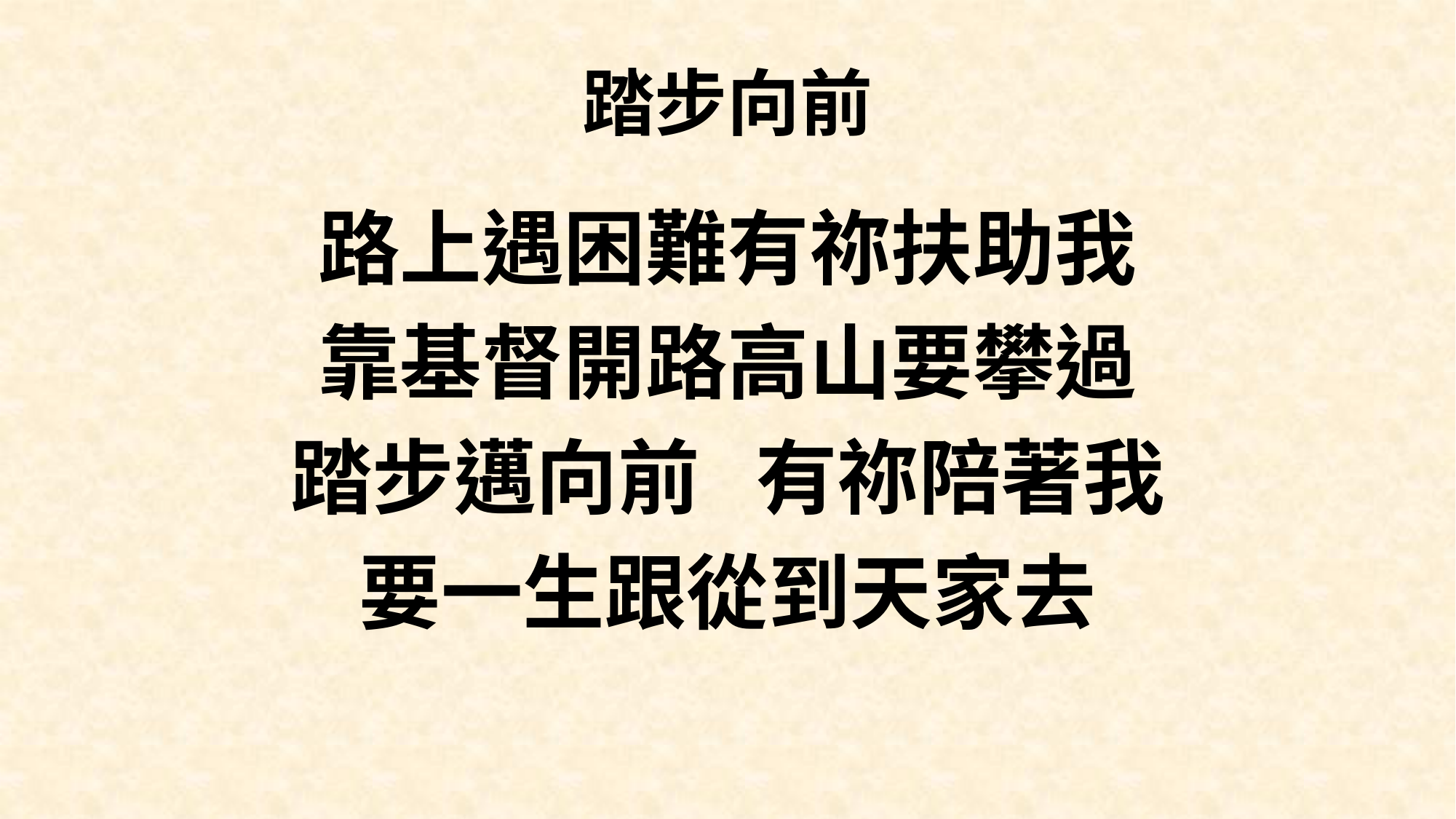

# 踏步向前
路上遇困難有祢扶助我
靠基督開路高山要攀過
踏步邁向前   有祢陪著我
要一生跟從到天家去